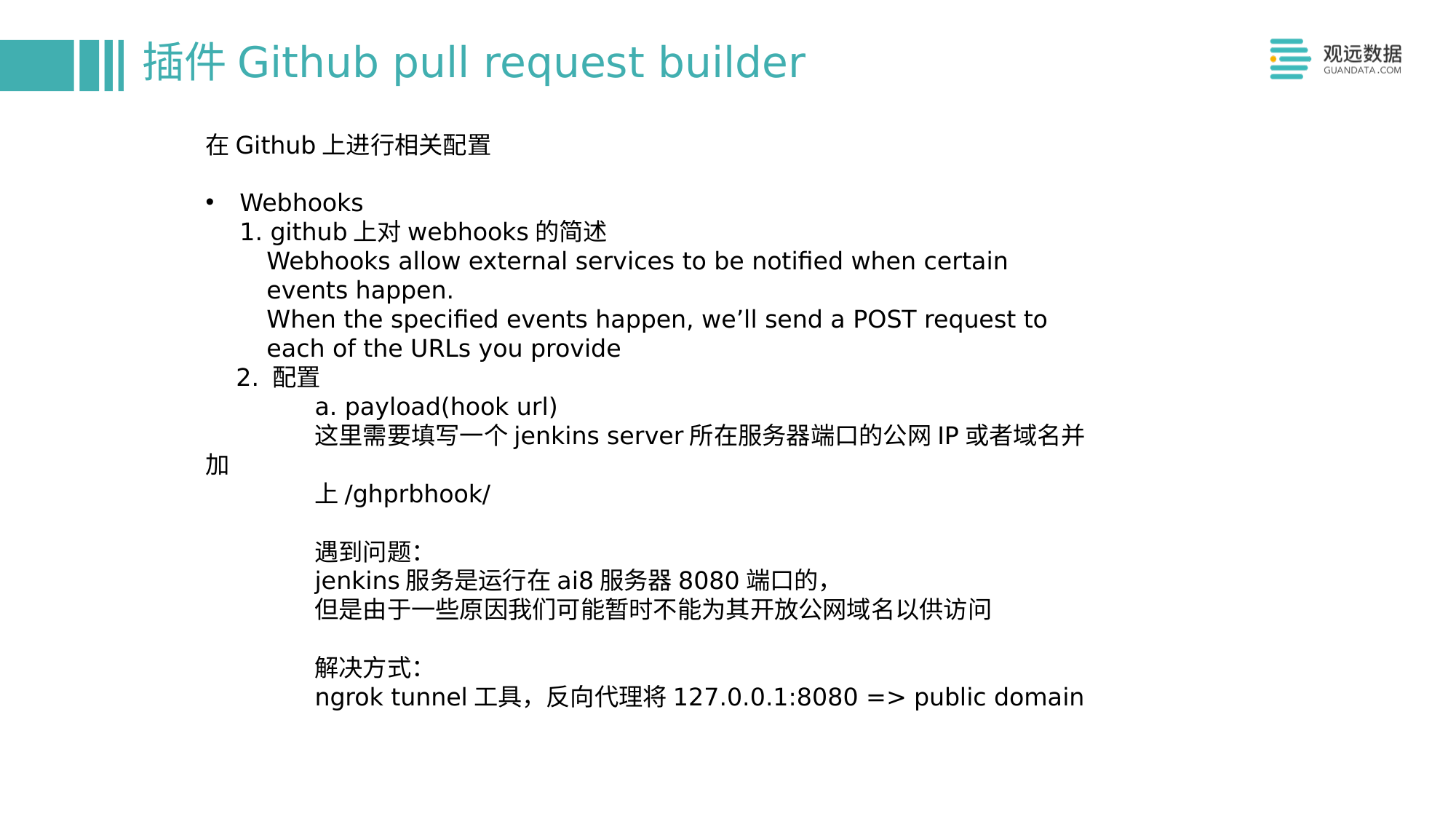

# 插件Github pull request builder
在Github上进行相关配置

Webhooks
1. github上对webhooks的简述
        Webhooks allow external services to be notified when certain
        events happen.
        When the specified events happen, we’ll send a POST request to
        each of the URLs you provide
    2. 配置
	a. payload(hook url)
	这里需要填写一个jenkins server所在服务器端口的公网IP或者域名并加
	上/ghprbhook/

	遇到问题：
	jenkins服务是运行在ai8服务器8080端口的，
	但是由于一些原因我们可能暂时不能为其开放公网域名以供访问
	解决方式：
	ngrok tunnel工具，反向代理将127.0.0.1:8080 => public domain